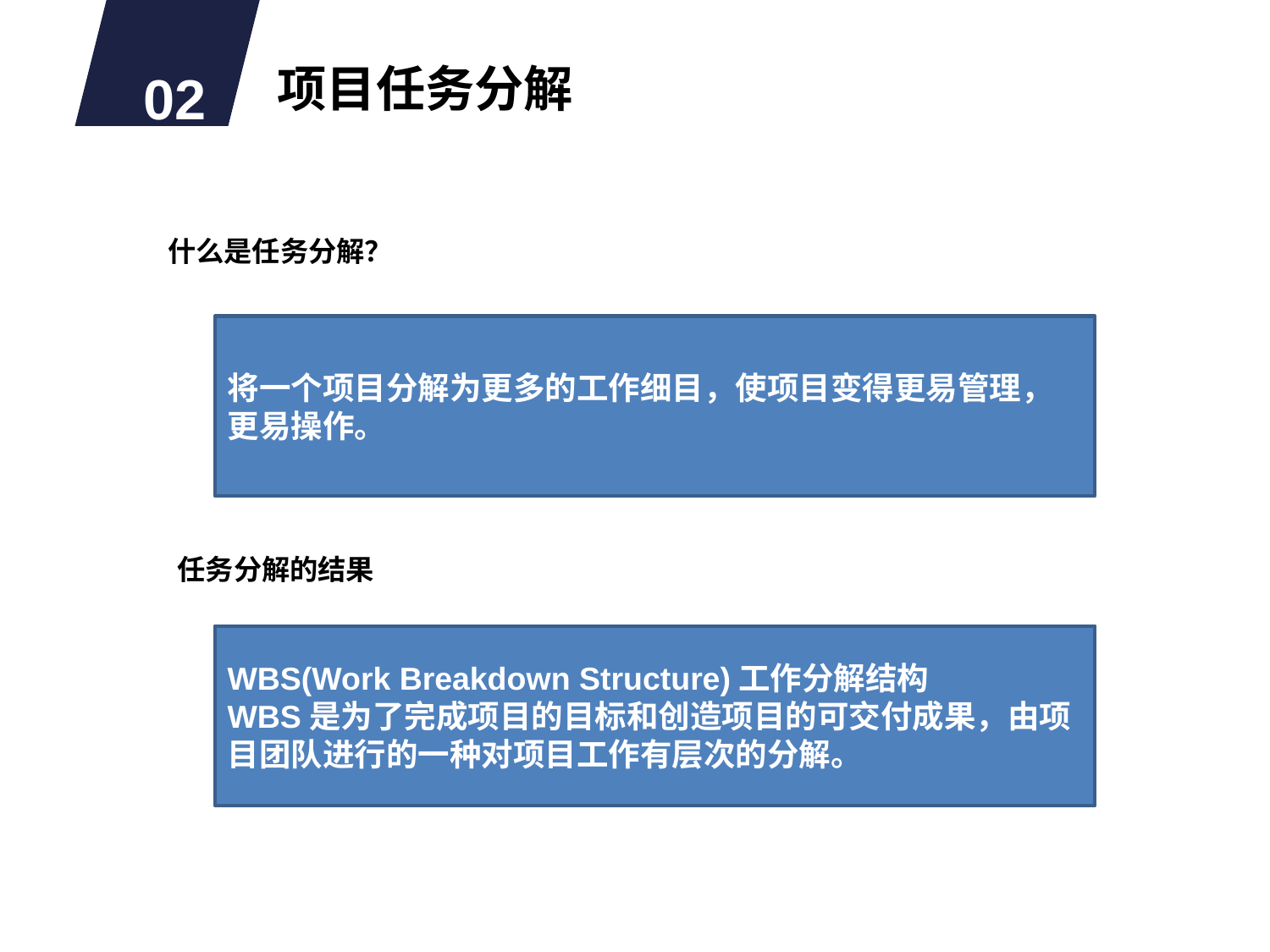

# 项目任务分解
02
什么是任务分解？
将一个项目分解为更多的工作细目，使项目变得更易管理，更易操作。
任务分解的结果
WBS(Work Breakdown Structure)工作分解结构
WBS是为了完成项目的目标和创造项目的可交付成果，由项目团队进行的一种对项目工作有层次的分解。